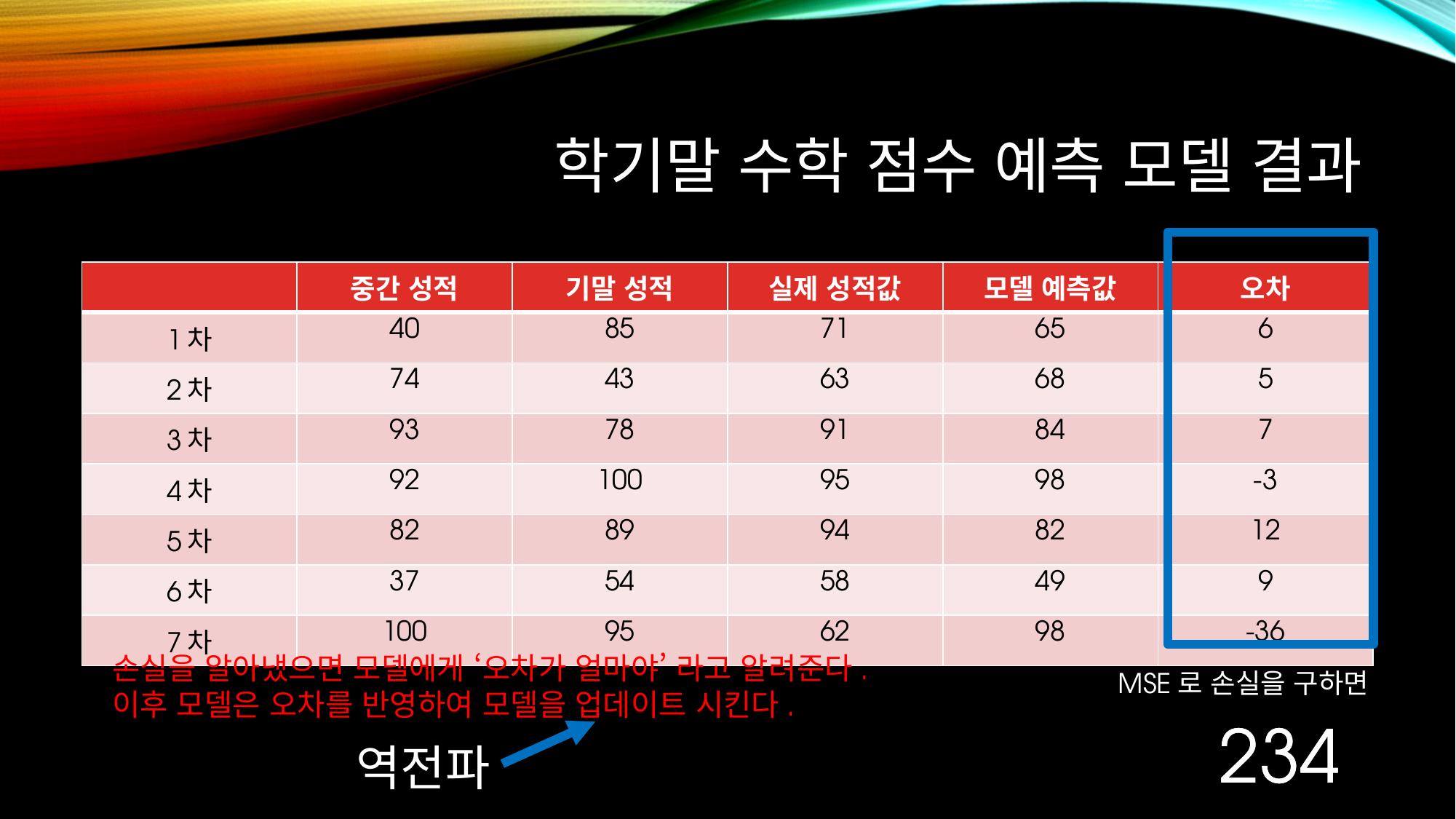

# 학기말 수학 점수 예측 모델 결과

|  | 중간 성적 | 기말 성적 | 실제 성적값 | 모델 예측값 | 오차 |
| --- | --- | --- | --- | --- | --- |
| 1차 | 40 | 85 | 71 | 65 | 6 |
| 2차 | 74 | 43 | 63 | 68 | 5 |
| 3차 | 93 | 78 | 91 | 84 | 7 |
| 4차 | 92 | 100 | 95 | 98 | -3 |
| 5차 | 82 | 89 | 94 | 82 | 12 |
| 6차 | 37 | 54 | 58 | 49 | 9 |
| 7차 | 100 | 95 | 62 | 98 | -36 |
손실을 알아냈으면 모델에게 ‘오차가 얼마야’ 라고 알려준다.
이후 모델은 오차를 반영하여 모델을 업데이트 시킨다.
MSE로 손실을 구하면
234
234
역전파